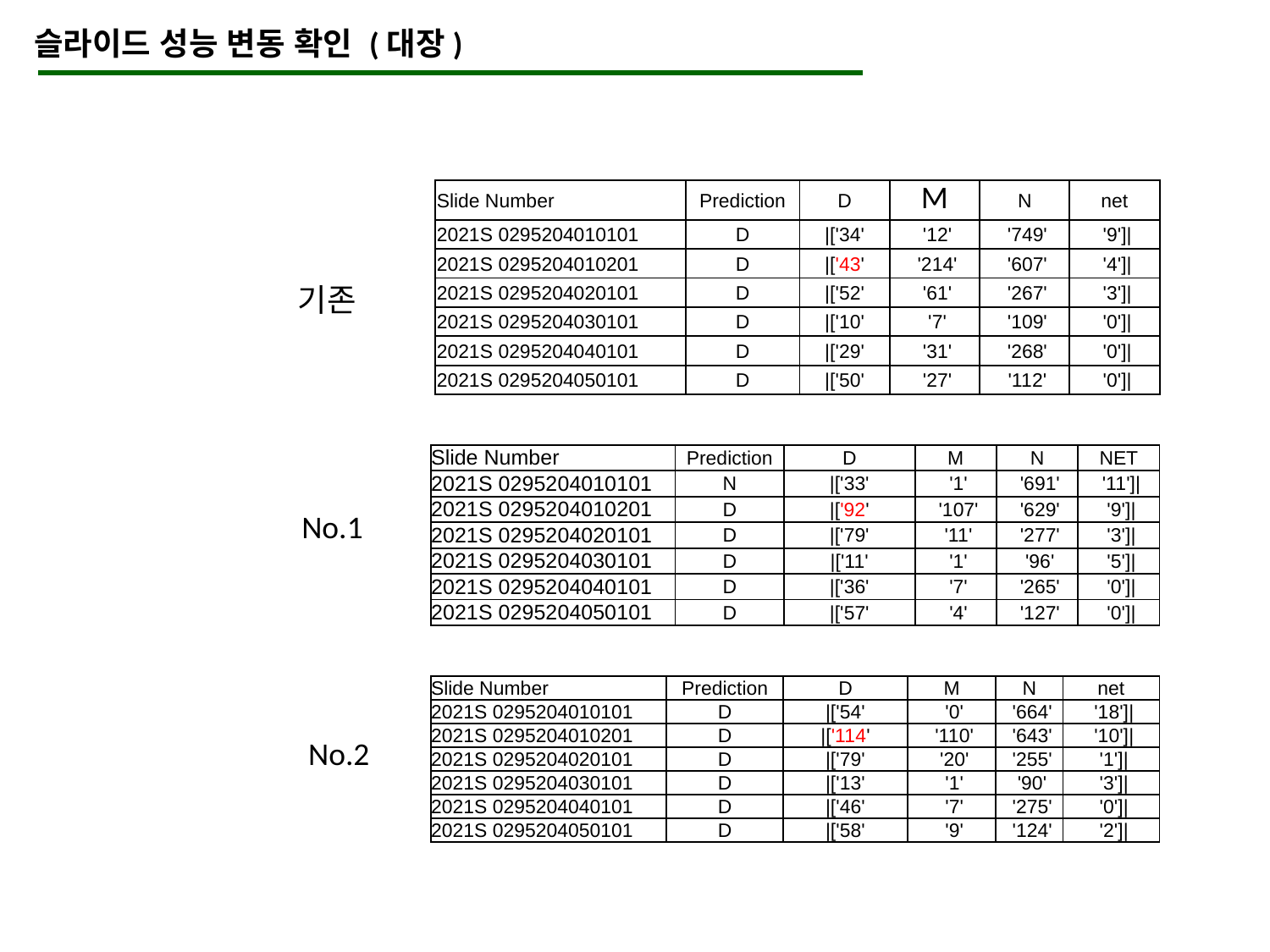

슬라이드 성능 변동 확인 (대장)
| Slide Number | Prediction | D | M | N | net |
| --- | --- | --- | --- | --- | --- |
| 2021S 0295204010101 | D | |['34' | '12' | '749' | '9']| |
| 2021S 0295204010201 | D | |['43' | '214' | '607' | '4']| |
| 2021S 0295204020101 | D | |['52' | '61' | '267' | '3']| |
| 2021S 0295204030101 | D | |['10' | '7' | '109' | '0']| |
| 2021S 0295204040101 | D | |['29' | '31' | '268' | '0']| |
| 2021S 0295204050101 | D | |['50' | '27' | '112' | '0']| |
기존
| Slide Number | Prediction | D | M | N | NET |
| --- | --- | --- | --- | --- | --- |
| 2021S 0295204010101 | N | |['33' | '1' | '691' | '11']| |
| 2021S 0295204010201 | D | |['92' | '107' | '629' | '9']| |
| 2021S 0295204020101 | D | |['79' | '11' | '277' | '3']| |
| 2021S 0295204030101 | D | |['11' | '1' | '96' | '5']| |
| 2021S 0295204040101 | D | |['36' | '7' | '265' | '0']| |
| 2021S 0295204050101 | D | |['57' | '4' | '127' | '0']| |
No.1
| Slide Number | Prediction | D | M | N | net |
| --- | --- | --- | --- | --- | --- |
| 2021S 0295204010101 | D | |['54' | '0' | '664' | '18']| |
| 2021S 0295204010201 | D | |['114' | '110' | '643' | '10']| |
| 2021S 0295204020101 | D | |['79' | '20' | '255' | '1']| |
| 2021S 0295204030101 | D | |['13' | '1' | '90' | '3']| |
| 2021S 0295204040101 | D | |['46' | '7' | '275' | '0']| |
| 2021S 0295204050101 | D | |['58' | '9' | '124' | '2']| |
No.2